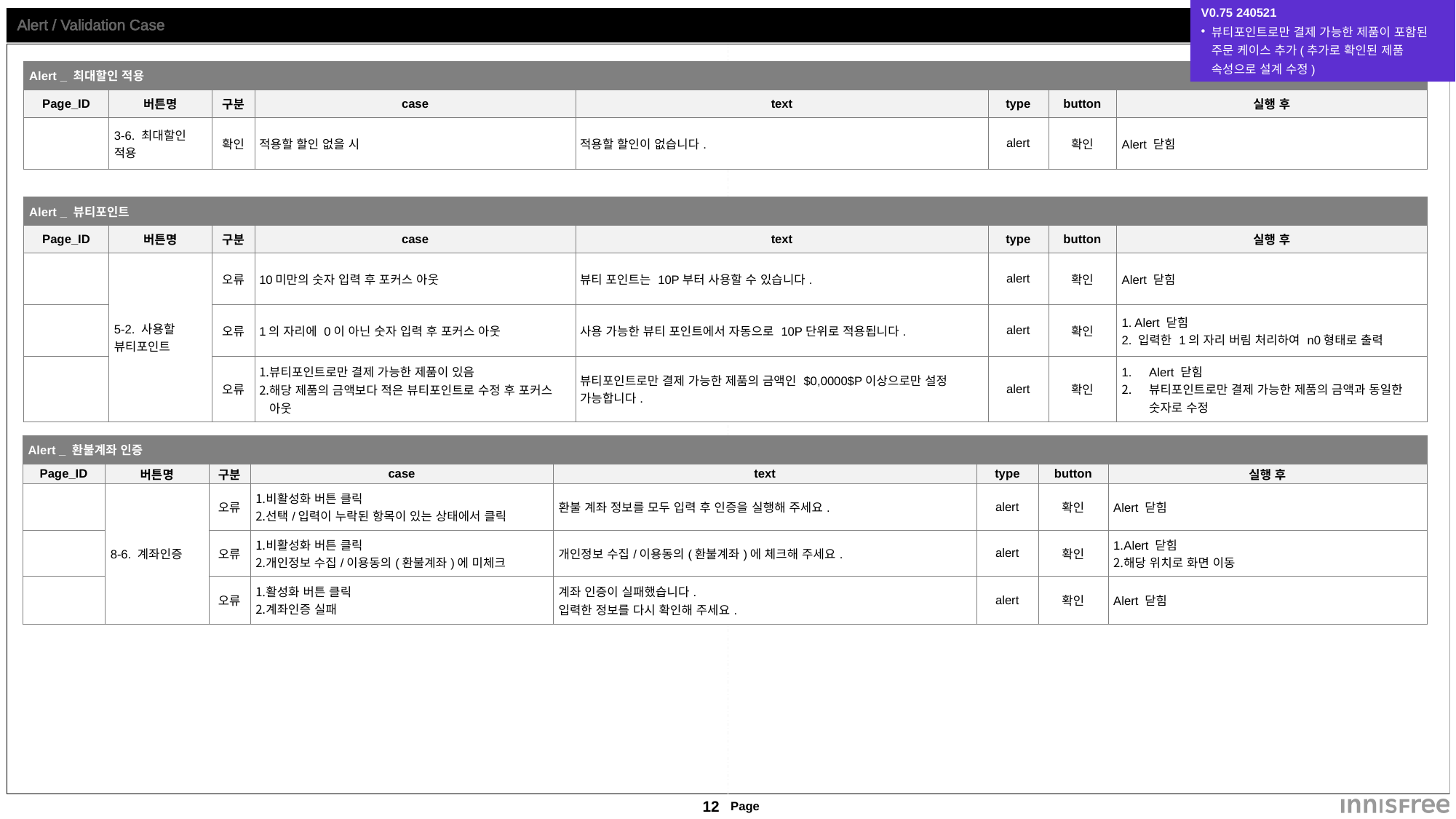

V0.75 240521
뷰티포인트로만 결제 가능한 제품이 포함된 주문 케이스 추가(추가로 확인된 제품 속성으로 설계 수정)
# Alert / Validation Case
| Alert \_ 최대할인 적용 |  |  |  |  |  |  |  |
| --- | --- | --- | --- | --- | --- | --- | --- |
| Page\_ID | 버튼명 | 구분 | case | text | type | button | 실행 후 |
|  | 3-6. 최대할인 적용 | 확인 | 적용할 할인 없을 시 | 적용할 할인이 없습니다. | alert | 확인 | Alert 닫힘 |
| Alert \_ 뷰티포인트 |  |  |  |  |  |  |  |
| --- | --- | --- | --- | --- | --- | --- | --- |
| Page\_ID | 버튼명 | 구분 | case | text | type | button | 실행 후 |
|  | 5-2. 사용할 뷰티포인트 | 오류 | 10미만의 숫자 입력 후 포커스 아웃 | 뷰티 포인트는 10P부터 사용할 수 있습니다. | alert | 확인 | Alert 닫힘 |
|  |  | 오류 | 1의 자리에 0이 아닌 숫자 입력 후 포커스 아웃 | 사용 가능한 뷰티 포인트에서 자동으로 10P단위로 적용됩니다. | alert | 확인 | 1. Alert 닫힘 2. 입력한 1의 자리 버림 처리하여 n0형태로 출력 |
|  |  | 오류 | 뷰티포인트로만 결제 가능한 제품이 있음 해당 제품의 금액보다 적은 뷰티포인트로 수정 후 포커스 아웃 | 뷰티포인트로만 결제 가능한 제품의 금액인 $0,0000$P이상으로만 설정 가능합니다. | alert | 확인 | Alert 닫힘 뷰티포인트로만 결제 가능한 제품의 금액과 동일한 숫자로 수정 |
| Alert \_ 환불계좌 인증 |  |  |  |  |  |  |  |
| --- | --- | --- | --- | --- | --- | --- | --- |
| Page\_ID | 버튼명 | 구분 | case | text | type | button | 실행 후 |
|  | 8-6. 계좌인증 | 오류 | 비활성화 버튼 클릭 선택/입력이 누락된 항목이 있는 상태에서 클릭 | 환불 계좌 정보를 모두 입력 후 인증을 실행해 주세요. | alert | 확인 | Alert 닫힘 |
|  |  | 오류 | 비활성화 버튼 클릭 개인정보 수집/이용동의(환불계좌)에 미체크 | 개인정보 수집/이용동의(환불계좌)에 체크해 주세요. | alert | 확인 | Alert 닫힘 해당 위치로 화면 이동 |
|  |  | 오류 | 활성화 버튼 클릭 계좌인증 실패 | 계좌 인증이 실패했습니다. 입력한 정보를 다시 확인해 주세요. | alert | 확인 | Alert 닫힘 |